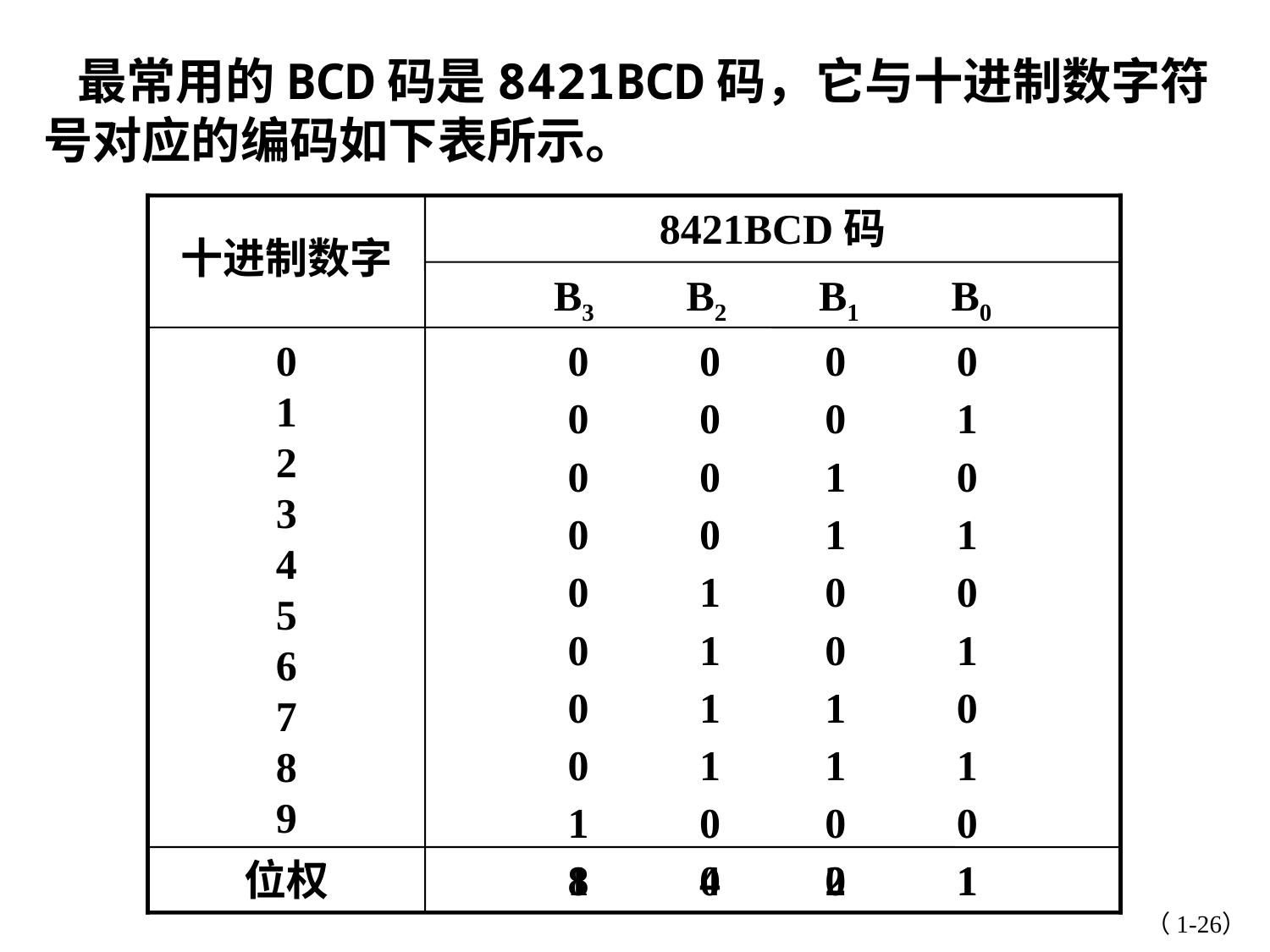

最常用的BCD码是8421BCD码，它与十进制数字符号对应的编码如下表所示。

8421BCD码

十进制数字
B3               B2               B1               B0

0
1
2
3
4
5
6
7
8
9

0                  0                 0                  0
0                  0                 0                  1
0                  0                 1                  0
0                  0                 1                  1
0                  1                 0                  0
0                  1                 0                  1
0                  1                 1                  0
0                  1                 1                  1
1                  0                 0                  0
1                  0                 0                  1
位权

8                  4                 2                  1

（1-26）